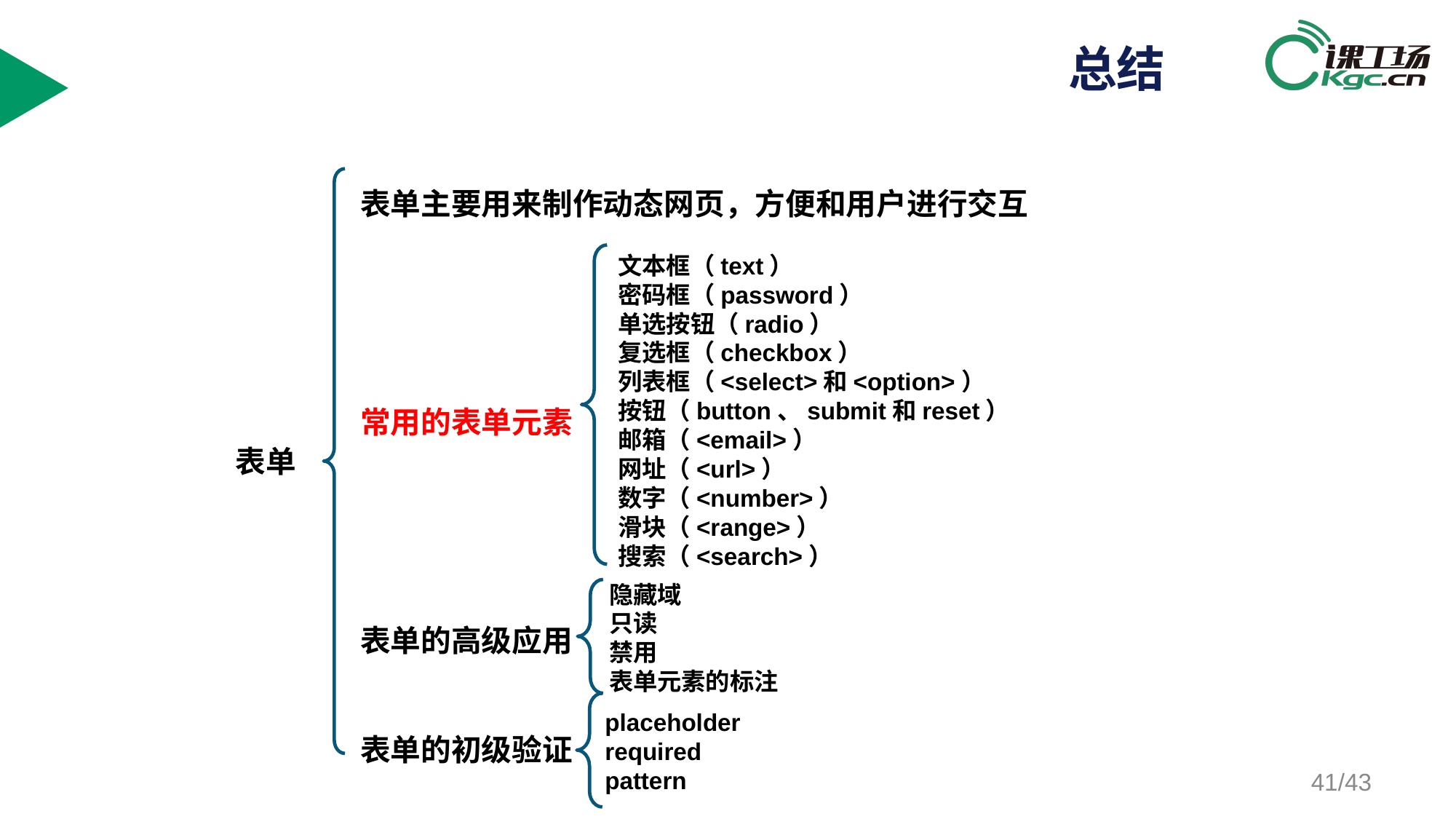

# 总结

表单主要用来制作动态网页，方便和用户进行交互

常用的表单元素

表单的高级应用

表单的初级验证

文本框（text）
密码框（password）
单选按钮（radio）
复选框（checkbox）
列表框（<select>和<option>）
按钮（button、submit和reset）
邮箱（<email>）
网址（<url>）
数字（<number>）
滑块（<range>）
搜索（<search>）

表单
隐藏域
只读
禁用
表单元素的标注

placeholder
required
pattern
41/43